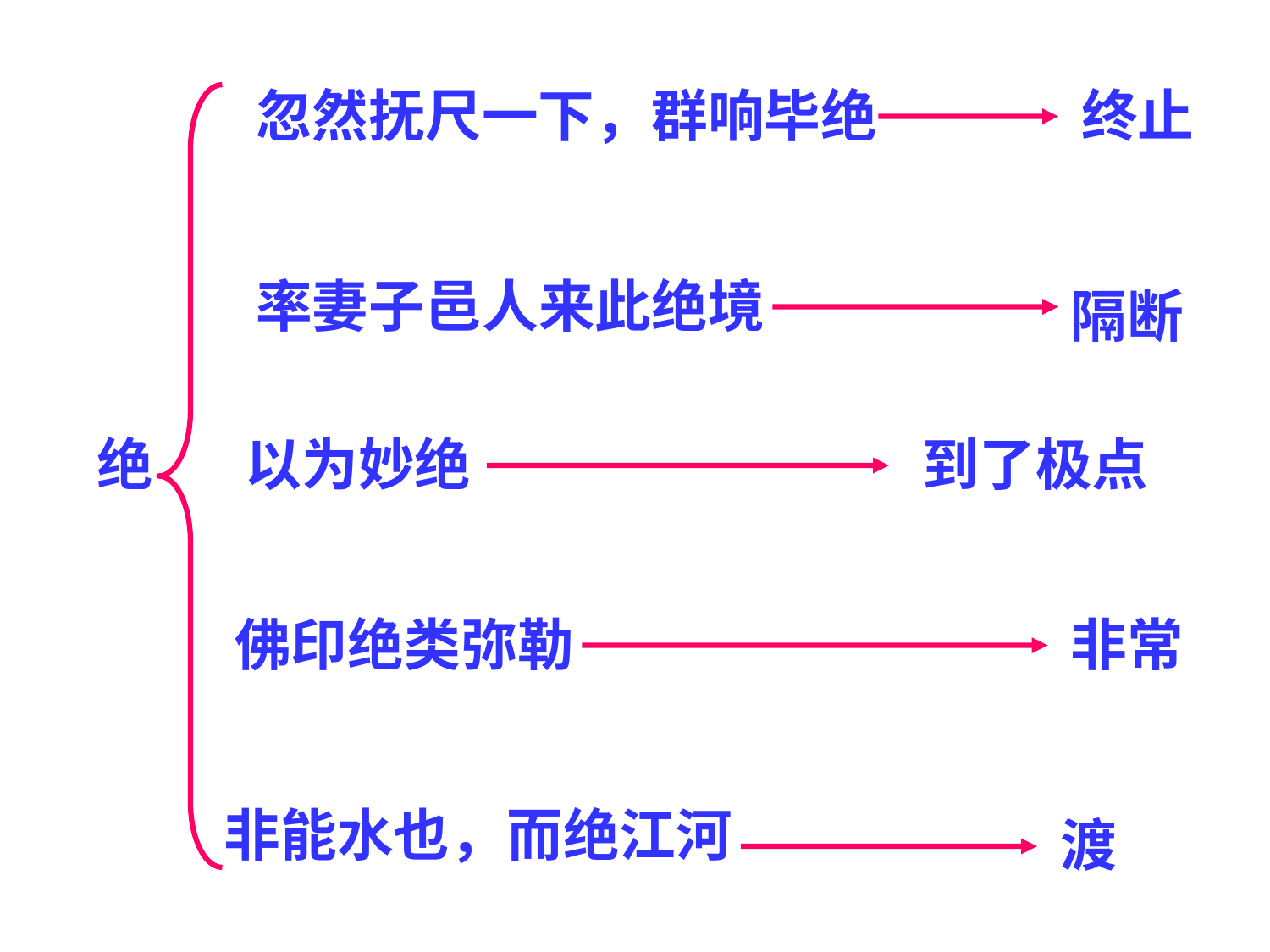

忽然抚尺一下，群响毕绝
率妻子邑人来此绝境
以为妙绝
佛印绝类弥勒
非能水也，而绝江河
终止

隔断

绝
到了极点

非常

渡